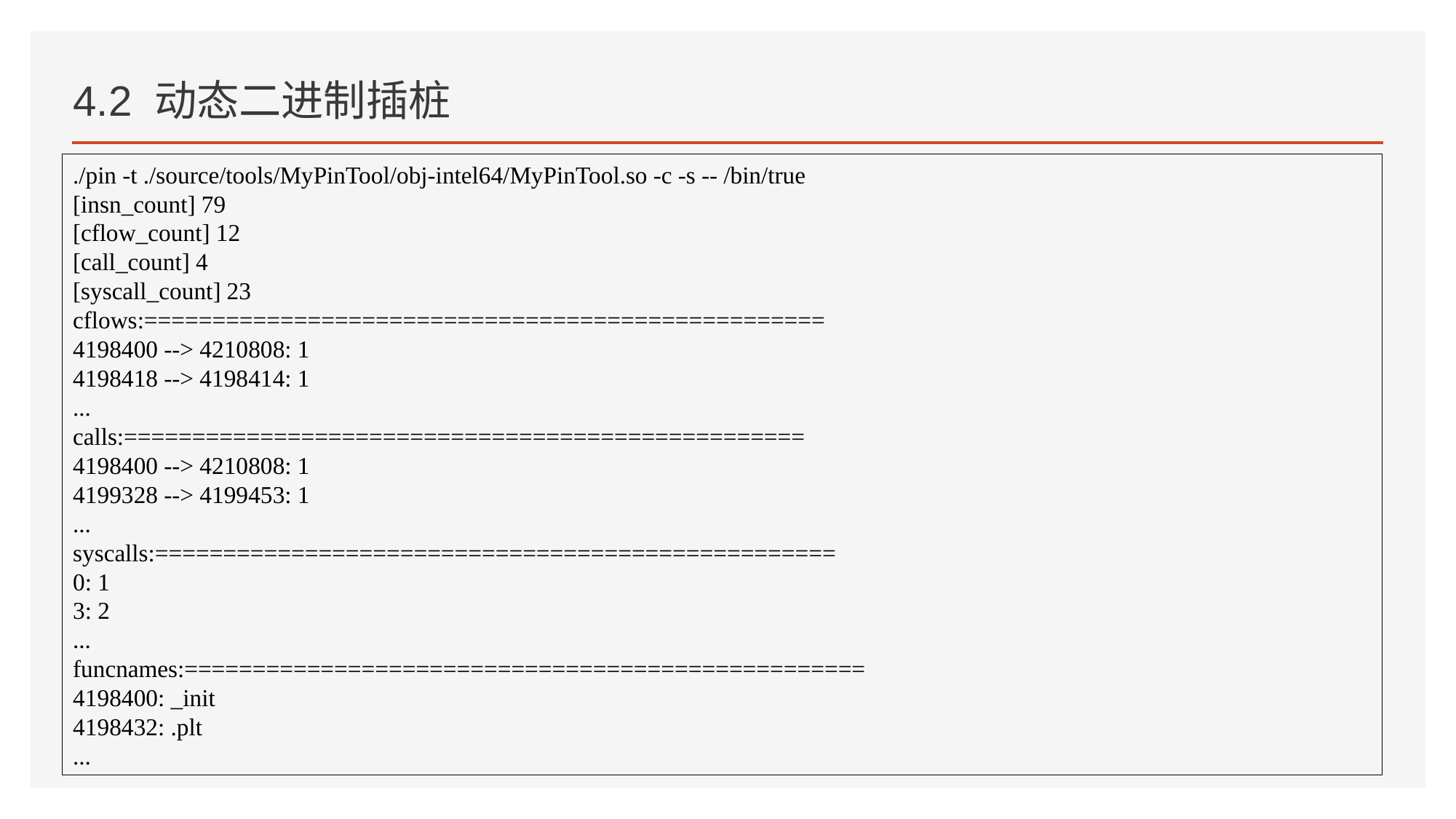

# 4.2 动态二进制插桩
./pin -t ./source/tools/MyPinTool/obj-intel64/MyPinTool.so -c -s -- /bin/true
[insn_count] 79
[cflow_count] 12
[call_count] 4
[syscall_count] 23
cflows:==================================================
4198400 --> 4210808: 1
4198418 --> 4198414: 1
...
calls:==================================================
4198400 --> 4210808: 1
4199328 --> 4199453: 1
...
syscalls:==================================================
0: 1
3: 2
...
funcnames:==================================================
4198400: _init
4198432: .plt
...